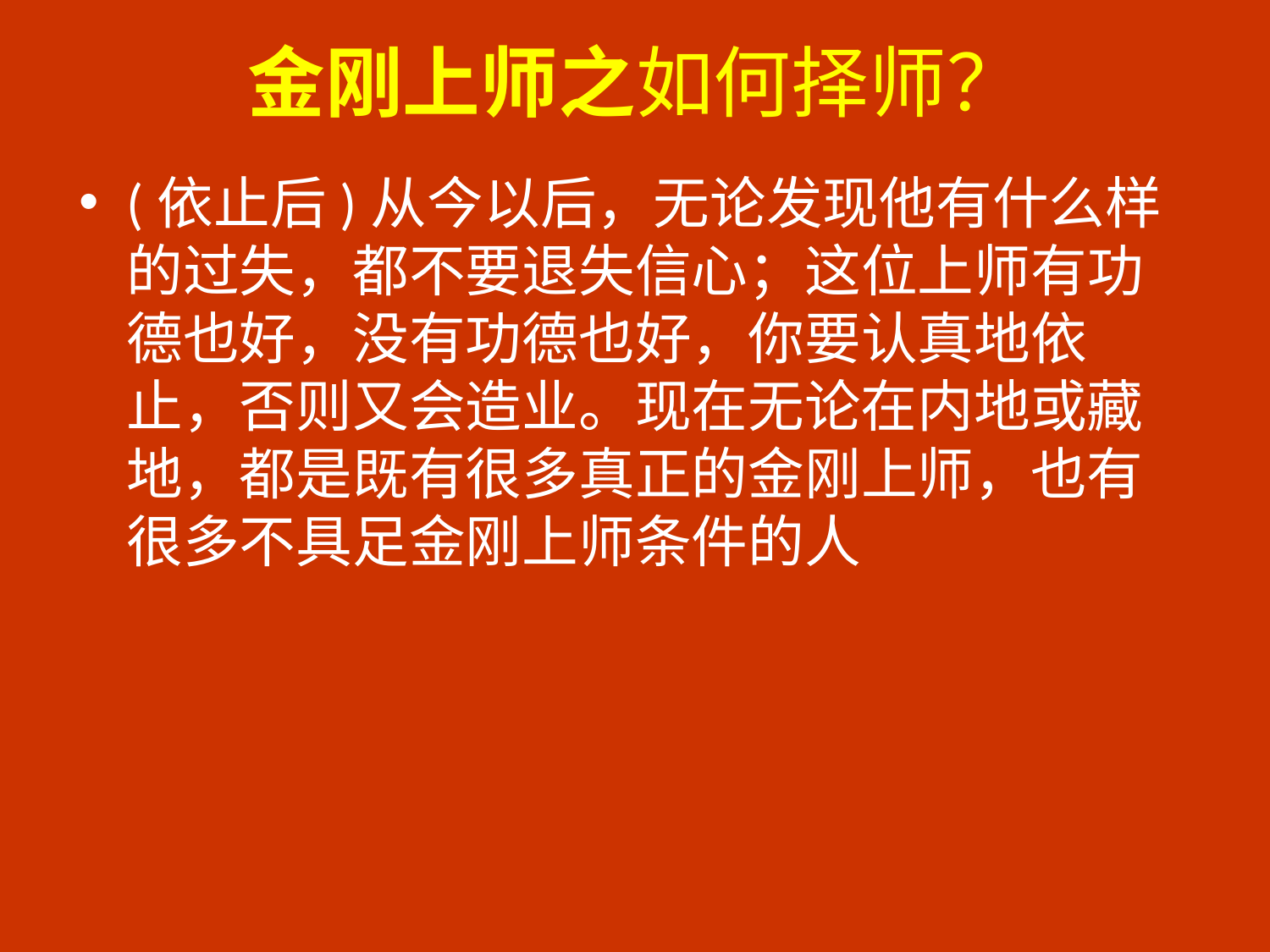

# 金刚上师之如何择师？
(依止后)从今以后，无论发现他有什么样的过失，都不要退失信心；这位上师有功德也好，没有功德也好，你要认真地依止，否则又会造业。现在无论在内地或藏地，都是既有很多真正的金刚上师，也有很多不具足金刚上师条件的人